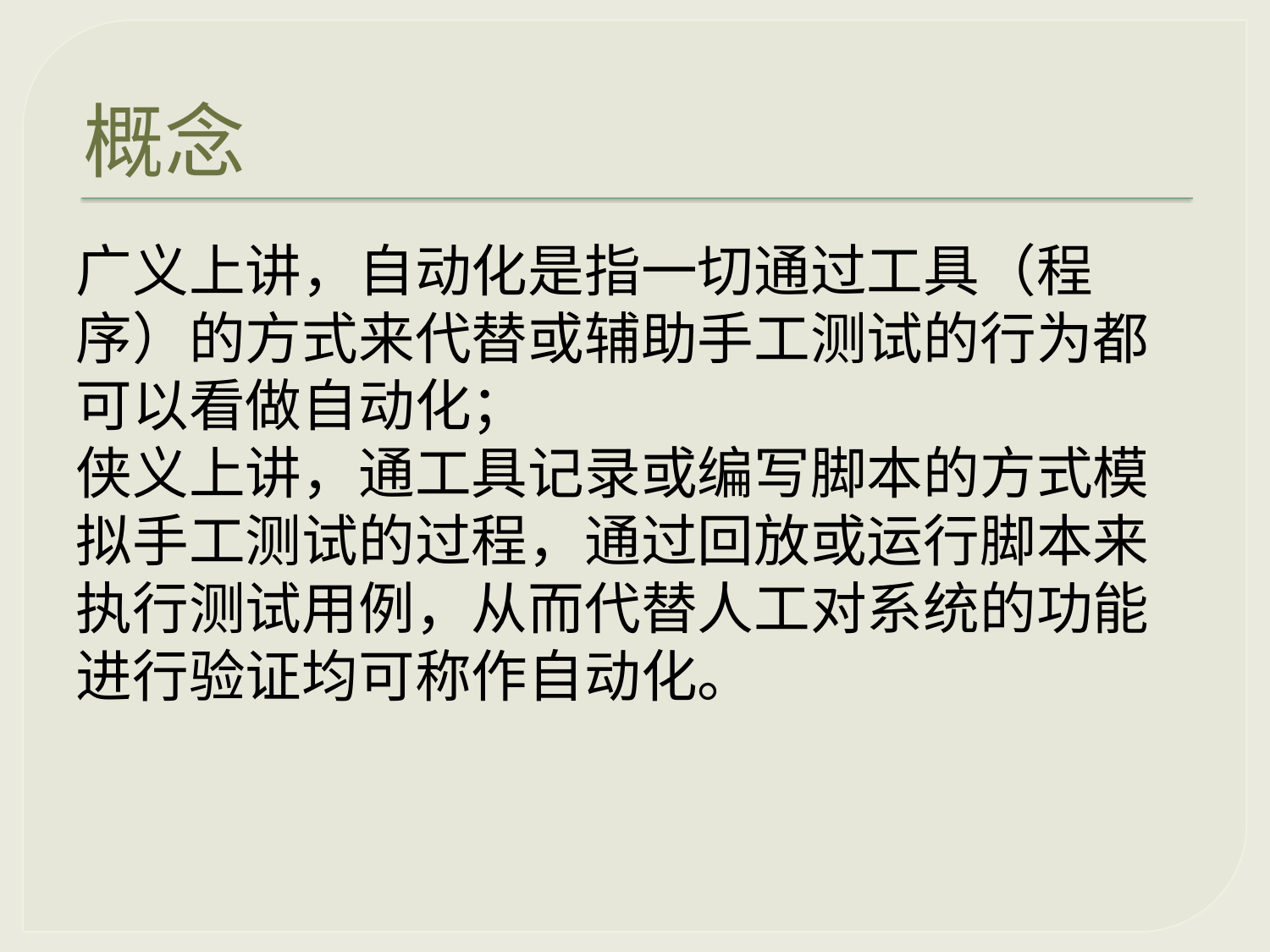

# 概念
广义上讲，自动化是指一切通过工具（程序）的方式来代替或辅助手工测试的行为都可以看做自动化；
侠义上讲，通工具记录或编写脚本的方式模拟手工测试的过程，通过回放或运行脚本来执行测试用例，从而代替人工对系统的功能进行验证均可称作自动化。